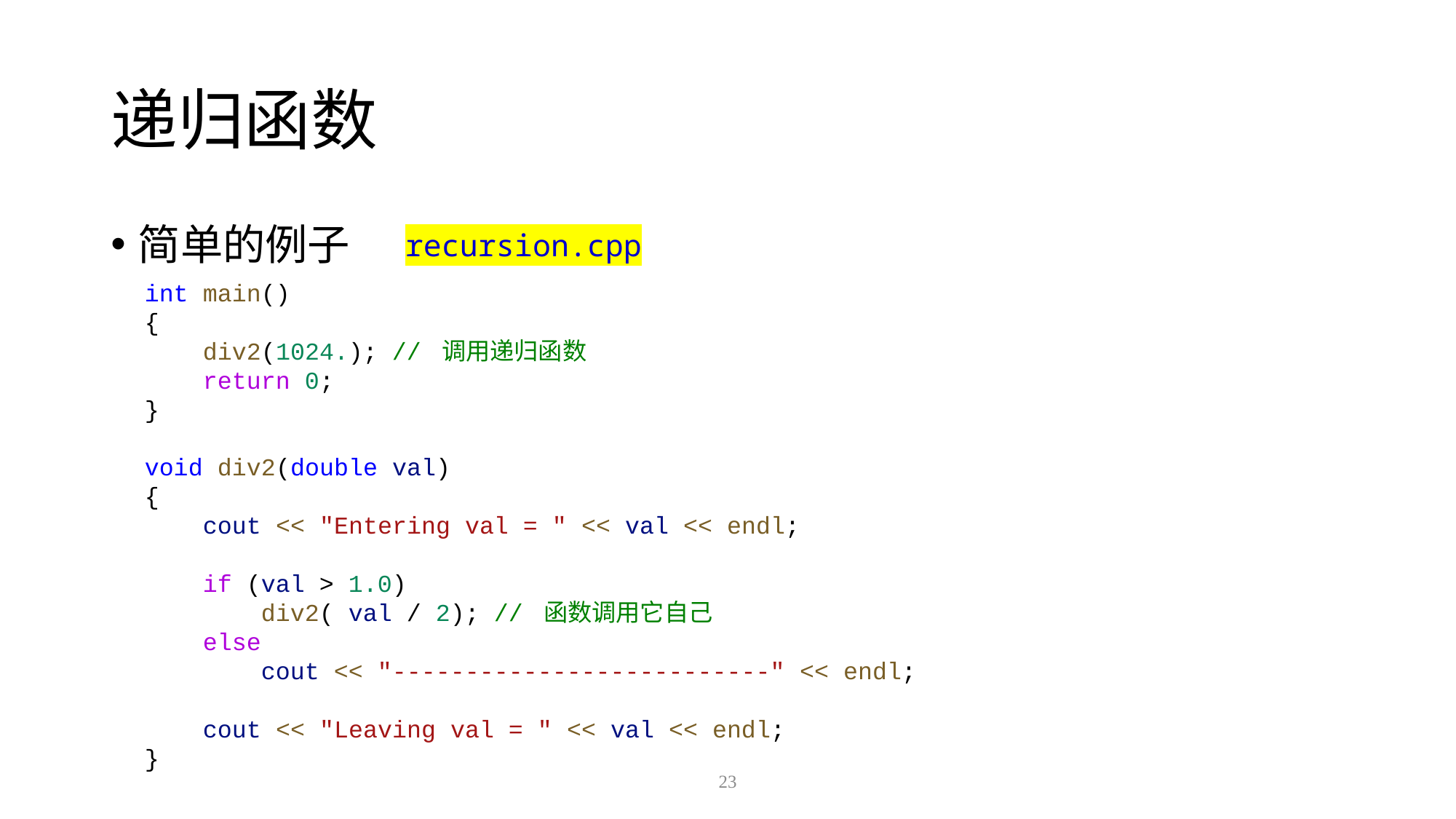

# 递归函数
简单的例子
recursion.cpp
int main()
{
    div2(1024.); // 调用递归函数
    return 0;
}
void div2(double val)
{
    cout << "Entering val = " << val << endl;

    if (val > 1.0)
        div2( val / 2); // 函数调用它自己
    else
        cout << "--------------------------" << endl;

    cout << "Leaving val = " << val << endl;
}
23